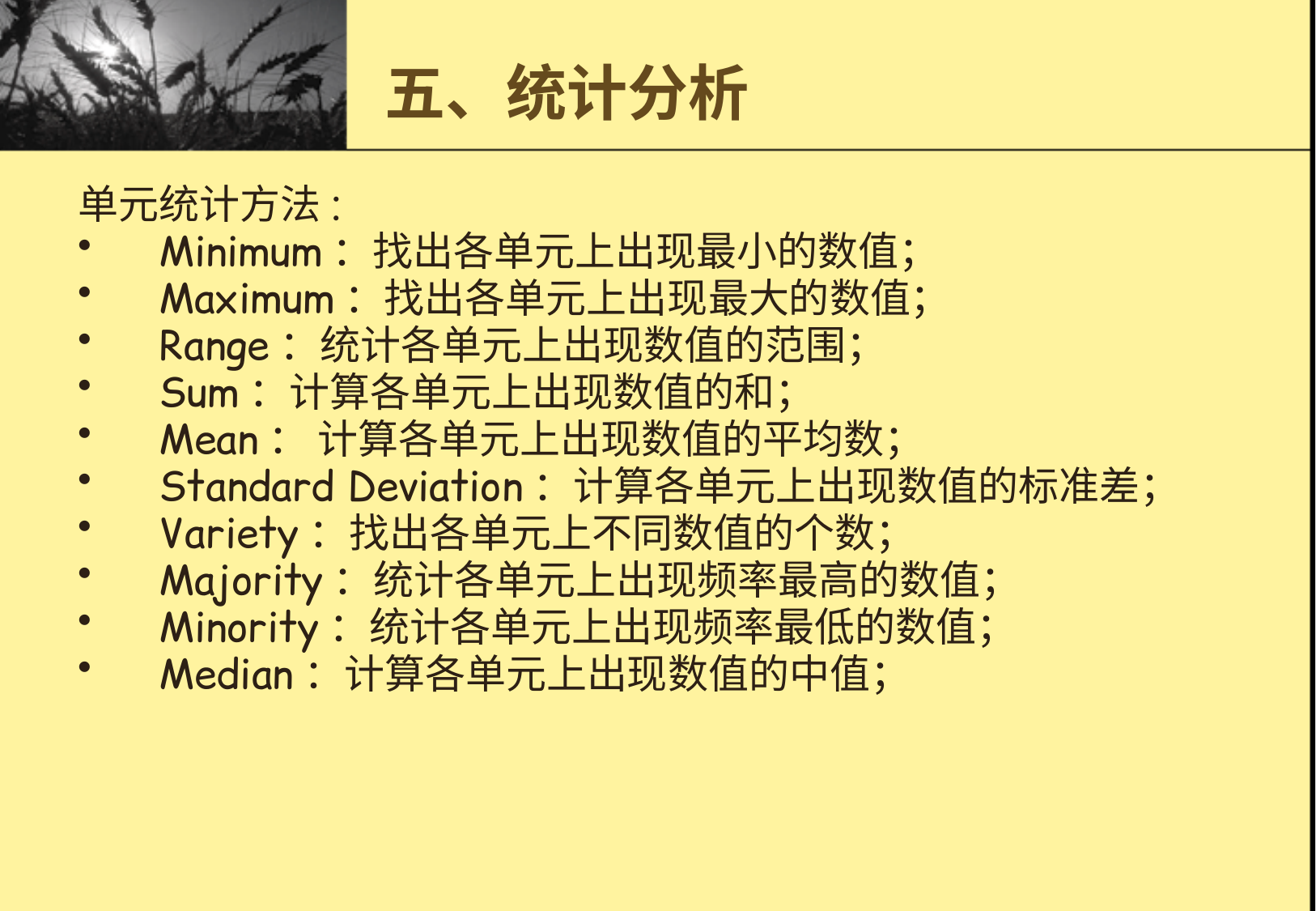

# 五、统计分析
单元统计方法:
Minimum：找出各单元上出现最小的数值；
Maximum：找出各单元上出现最大的数值；
Range：统计各单元上出现数值的范围；
Sum：计算各单元上出现数值的和；
Mean： 计算各单元上出现数值的平均数；
Standard Deviation：计算各单元上出现数值的标准差；
Variety：找出各单元上不同数值的个数；
Majority：统计各单元上出现频率最高的数值；
Minority：统计各单元上出现频率最低的数值；
Median：计算各单元上出现数值的中值；